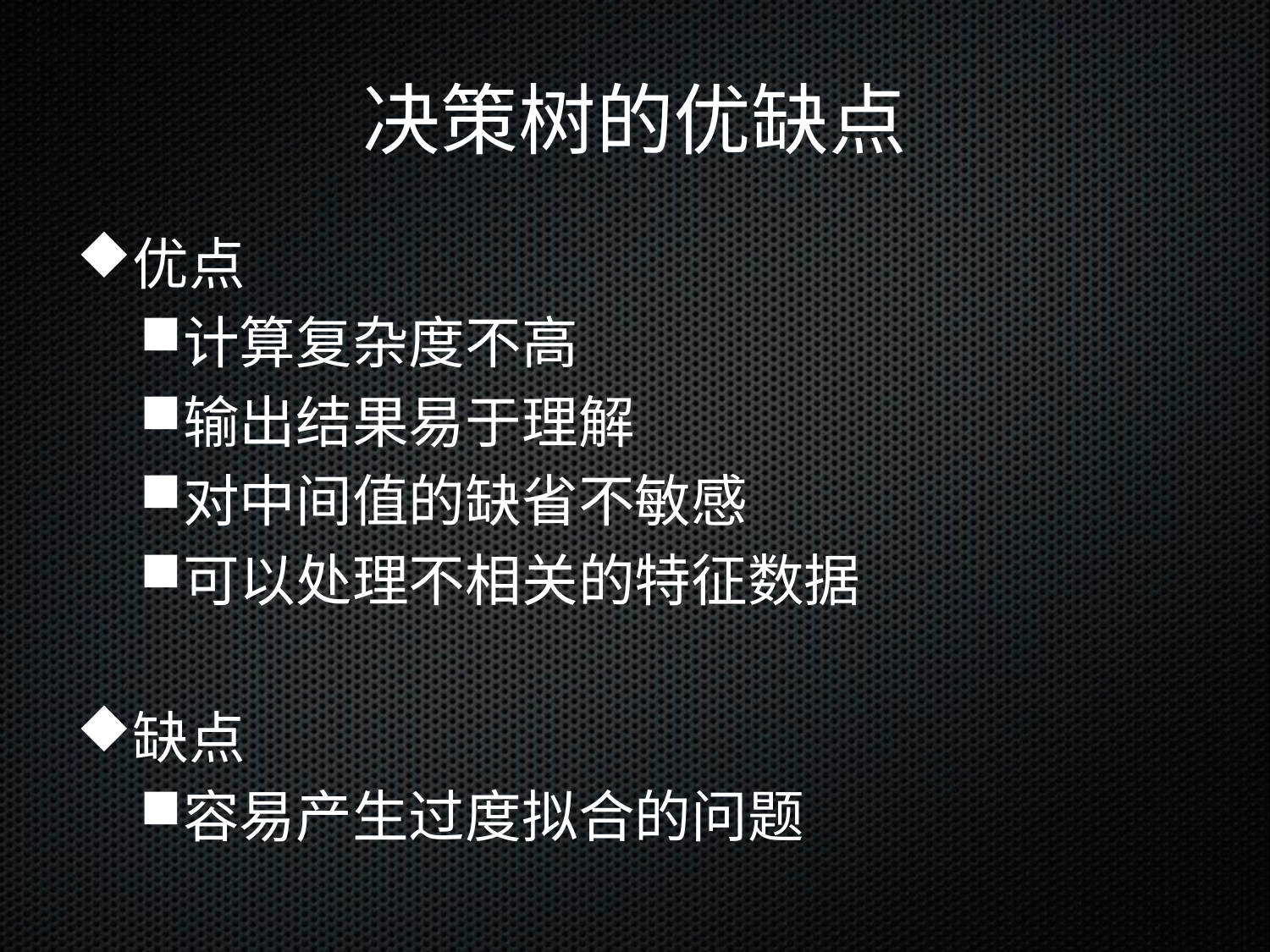

# 决策树的优缺点
优点
计算复杂度不高
输出结果易于理解
对中间值的缺省不敏感
可以处理不相关的特征数据

缺点
容易产生过度拟合的问题